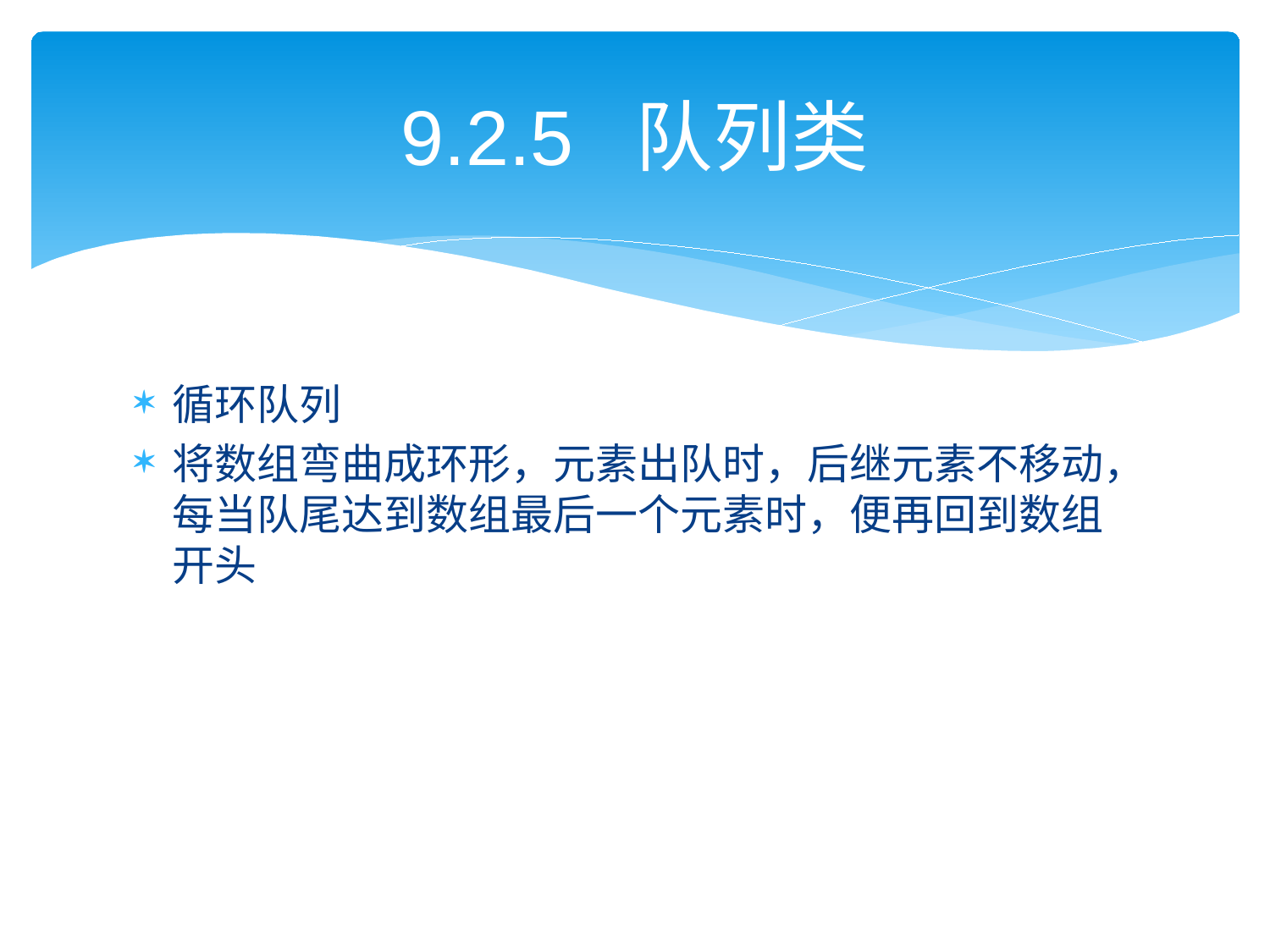

# 9.2.5  队列类
循环队列
将数组弯曲成环形，元素出队时，后继元素不移动，每当队尾达到数组最后一个元素时，便再回到数组开头